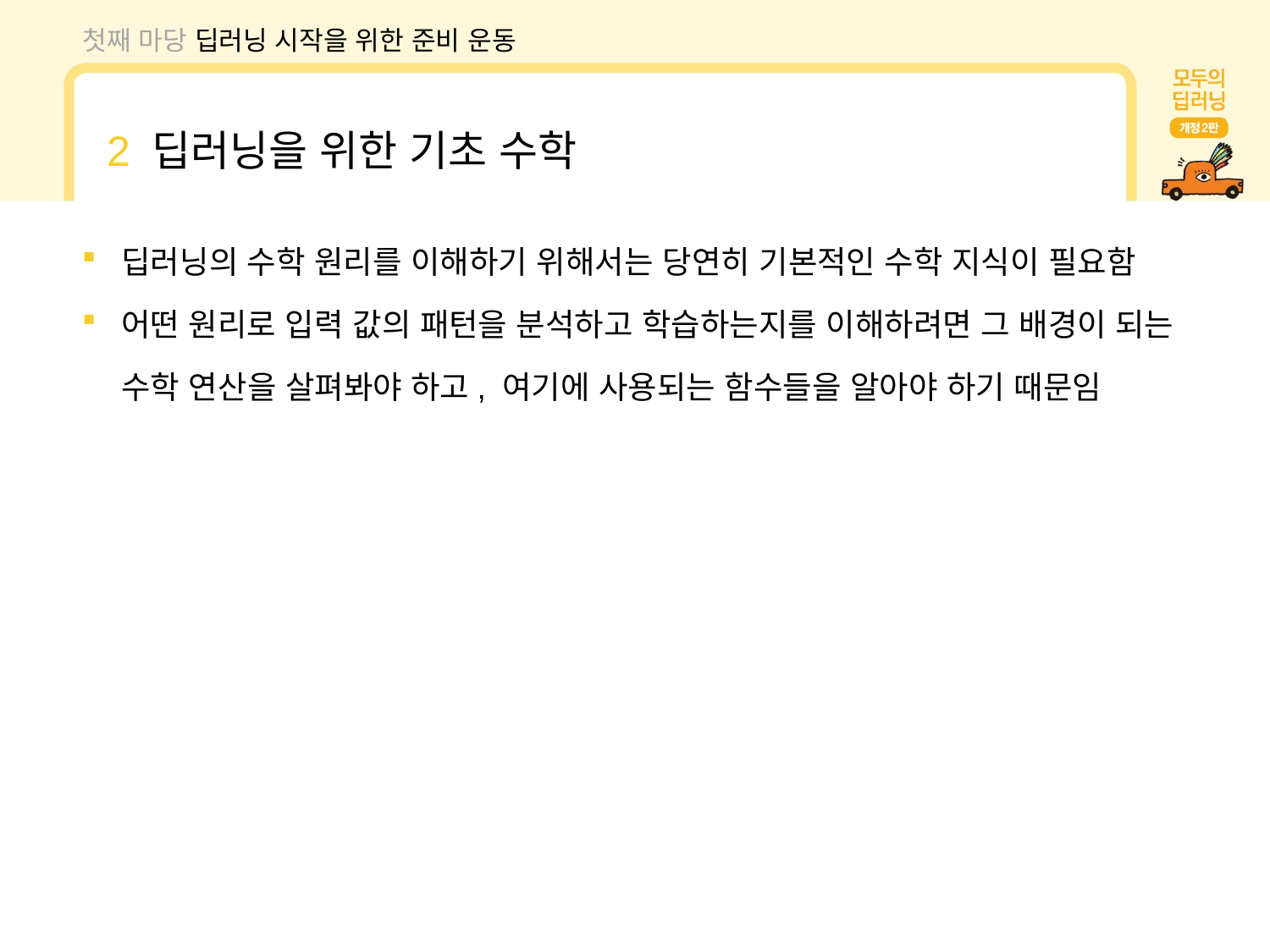

첫째 마당 딥러닝 시작을 위한 준비 운동
2 딥러닝을 위한 기초 수학
딥러닝의 수학 원리를 이해하기 위해서는 당연히 기본적인 수학 지식이 필요함
어떤 원리로 입력 값의 패턴을 분석하고 학습하는지를 이해하려면 그 배경이 되는 수학 연산을 살펴봐야 하고, 여기에 사용되는 함수들을 알아야 하기 때문임